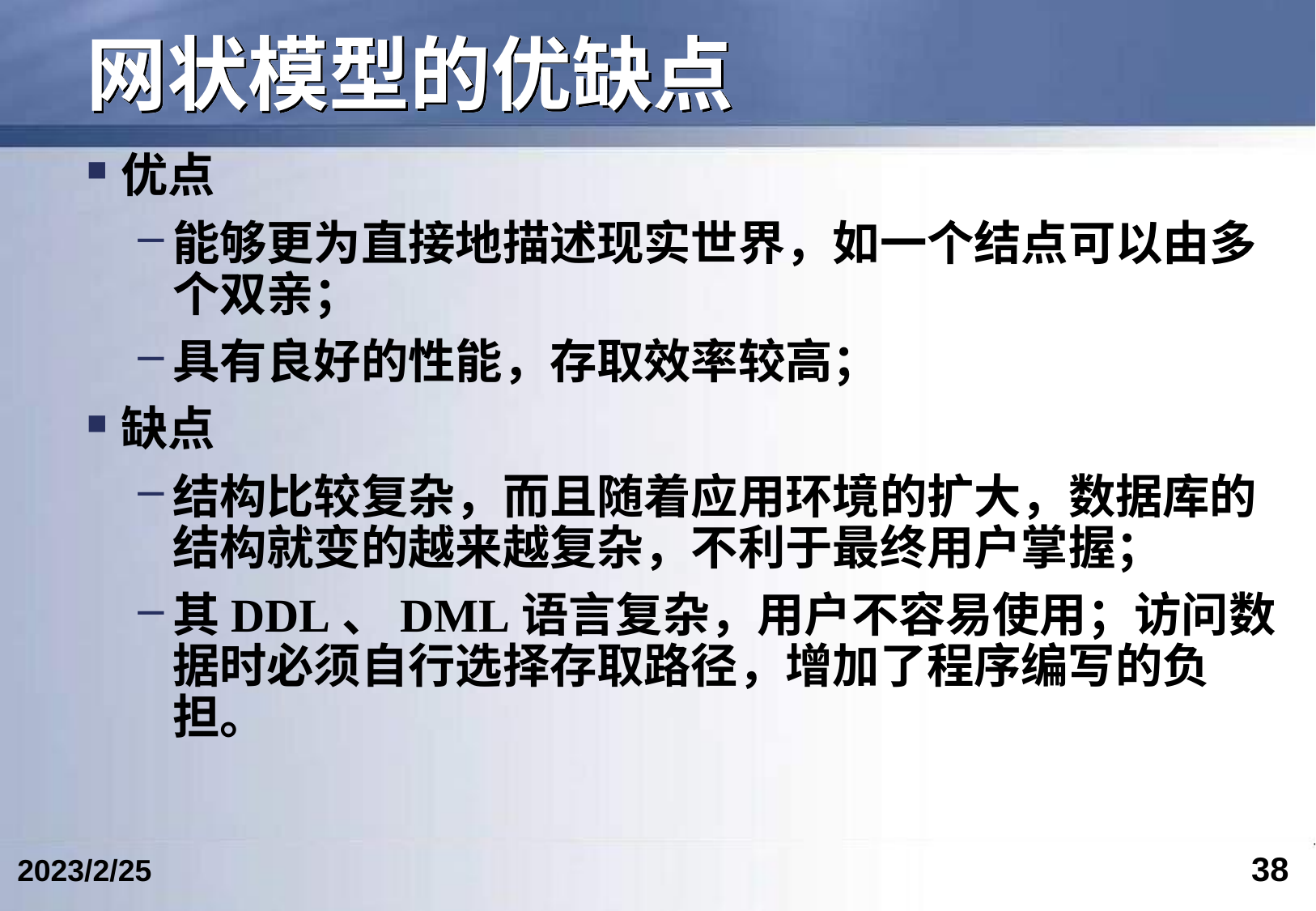

# 网状模型的优缺点
优点
能够更为直接地描述现实世界，如一个结点可以由多个双亲；
具有良好的性能，存取效率较高；
缺点
结构比较复杂，而且随着应用环境的扩大，数据库的结构就变的越来越复杂，不利于最终用户掌握；
其DDL、DML语言复杂，用户不容易使用；访问数据时必须自行选择存取路径，增加了程序编写的负担。
38
2023/2/25